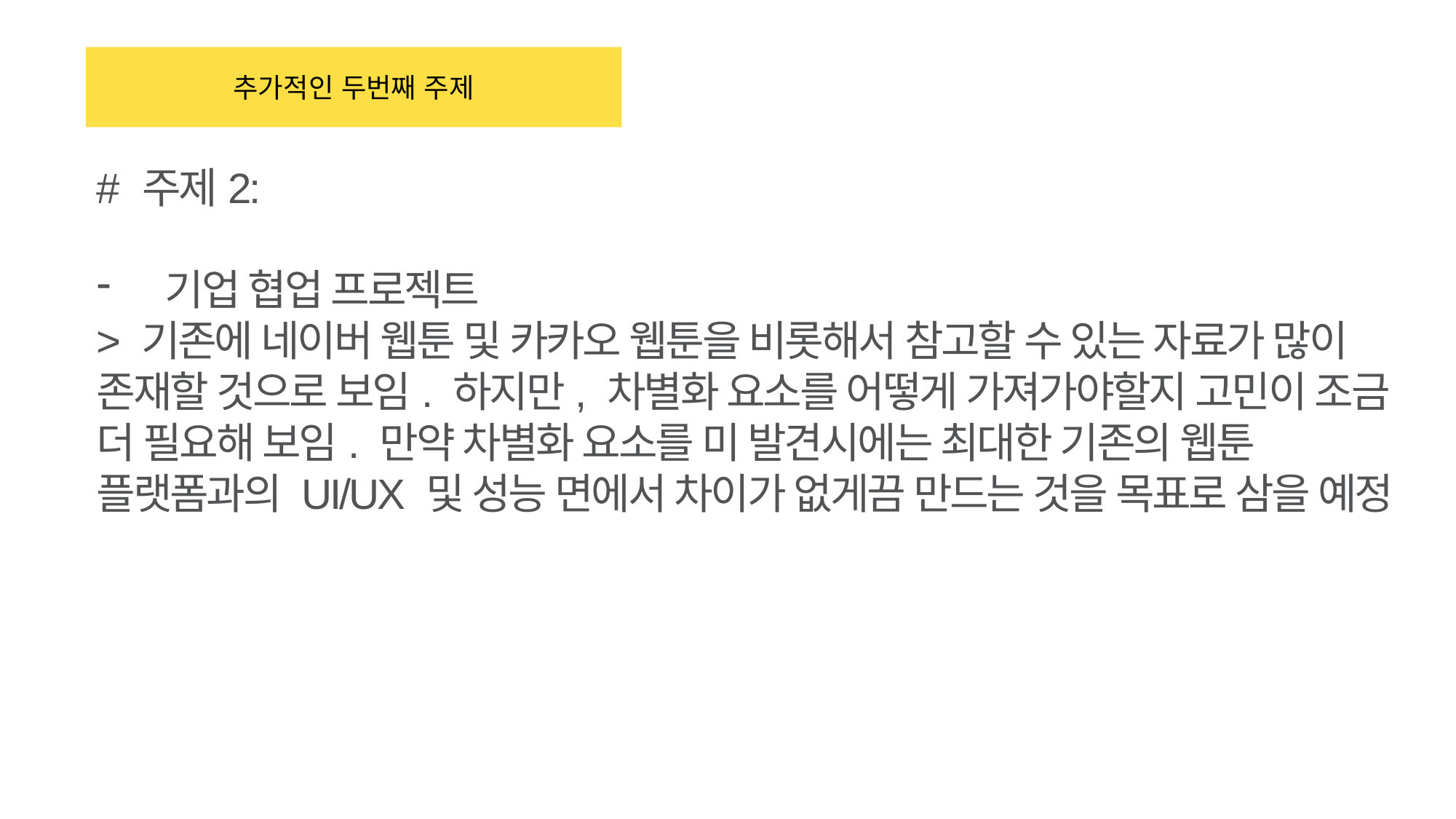

추가적인 두번째 주제
# 주제2:

기업 협업 프로젝트
> 기존에 네이버 웹툰 및 카카오 웹툰을 비롯해서 참고할 수 있는 자료가 많이 존재할 것으로 보임. 하지만, 차별화 요소를 어떻게 가져가야할지 고민이 조금 더 필요해 보임. 만약 차별화 요소를 미 발견시에는 최대한 기존의 웹툰 플랫폼과의 UI/UX 및 성능 면에서 차이가 없게끔 만드는 것을 목표로 삼을 예정